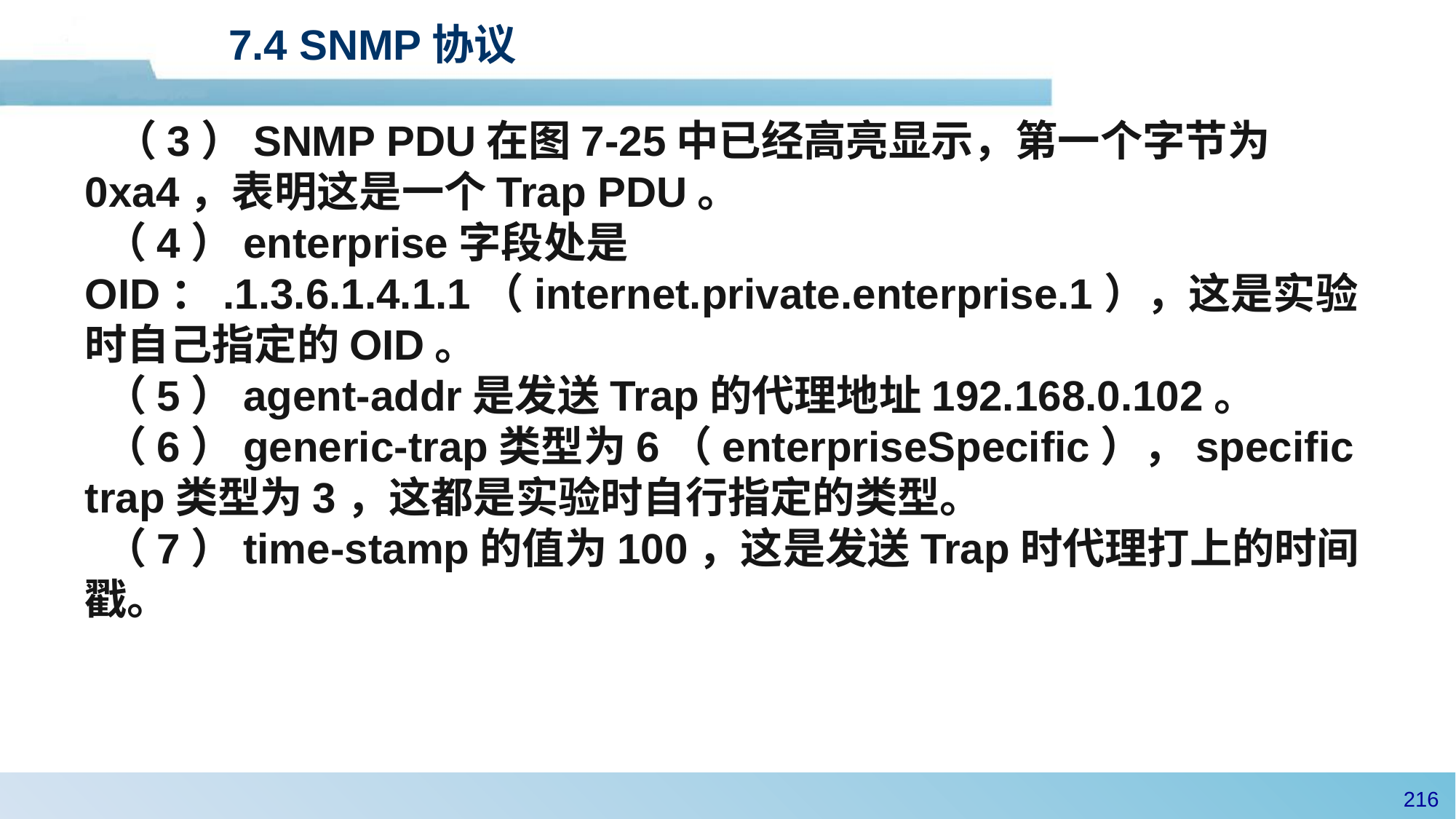

# 7.4 SNMP协议
  （3）SNMP PDU在图7-25中已经高亮显示，第一个字节为0xa4，表明这是一个Trap PDU。
  （4）enterprise字段处是OID：.1.3.6.1.4.1.1（internet.private.enterprise.1），这是实验时自己指定的OID。
  （5）agent-addr是发送Trap的代理地址192.168.0.102。
  （6）generic-trap类型为6（enterpriseSpecific），specific trap类型为3，这都是实验时自行指定的类型。
  （7）time-stamp的值为100，这是发送Trap时代理打上的时间戳。
216